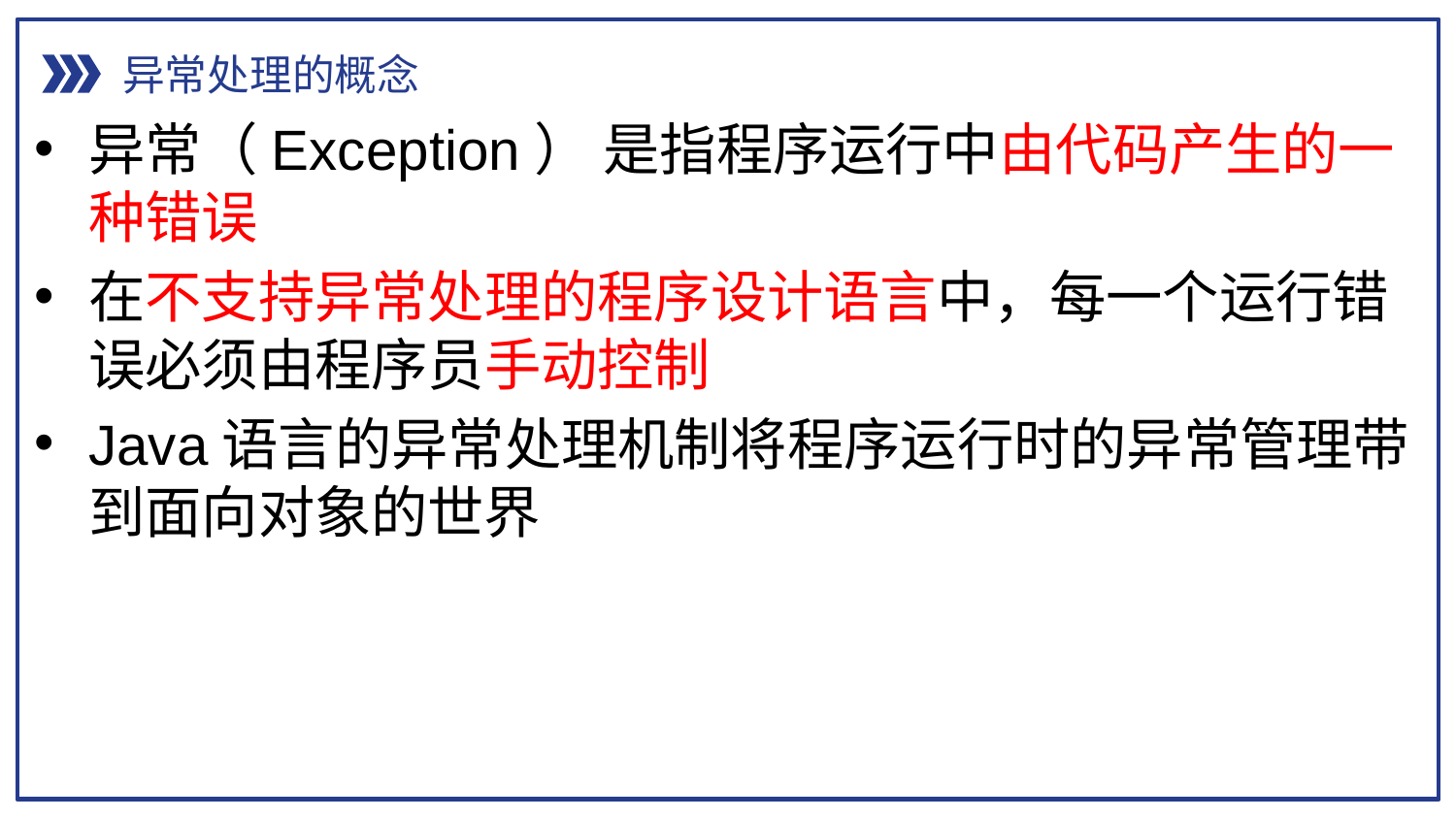

异常处理的概念

异常（Exception） 是指程序运行中由代码产生的一种错误
在不支持异常处理的程序设计语言中，每一个运行错误必须由程序员手动控制
Java语言的异常处理机制将程序运行时的异常管理带到面向对象的世界